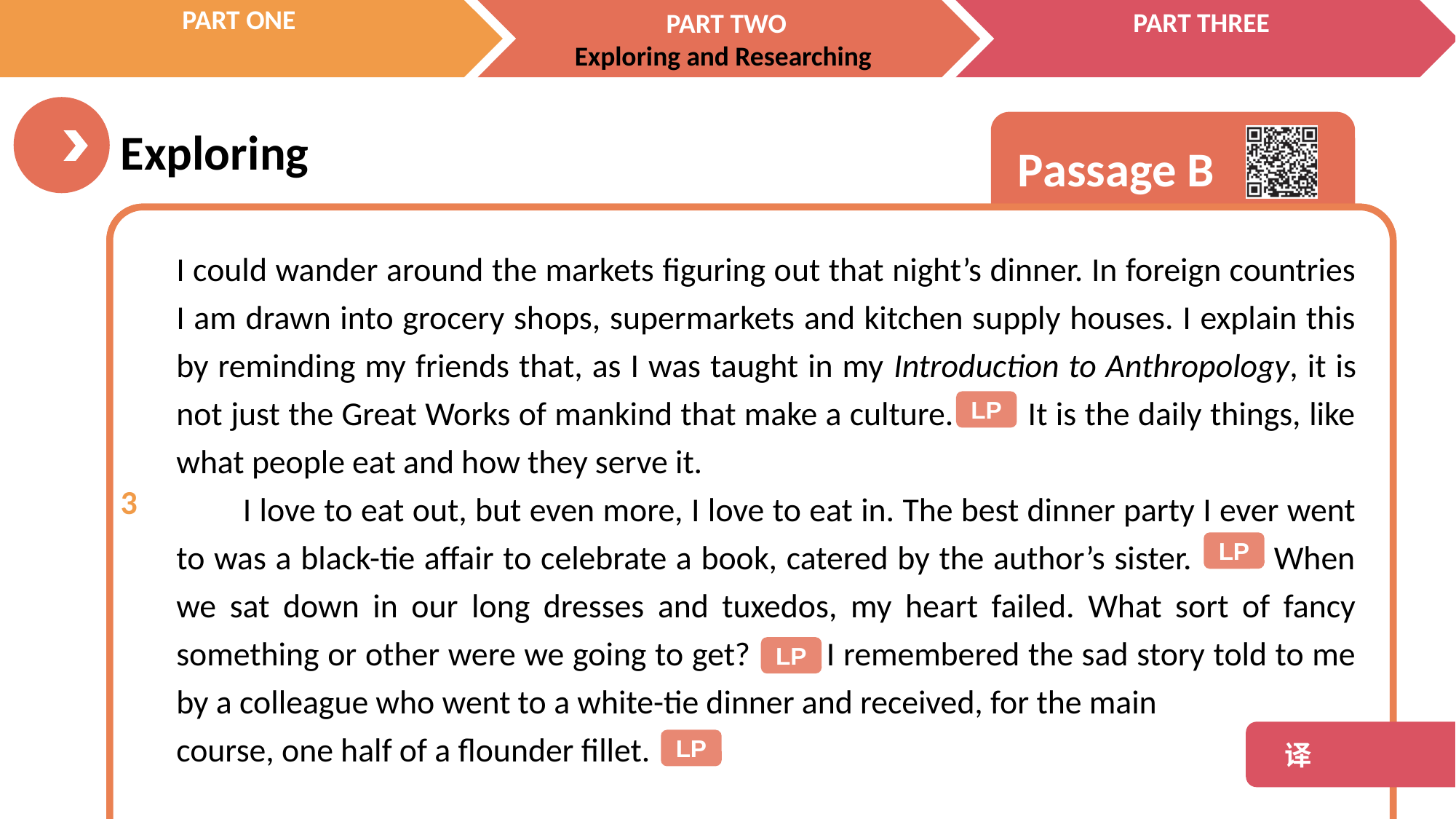

I could wander around the markets figuring out that night’s dinner. In foreign countries I am drawn into grocery shops, supermarkets and kitchen supply houses. I explain this by reminding my friends that, as I was taught in my Introduction to Anthropology, it is not just the Great Works of mankind that make a culture.         It is the daily things, like what people eat and how they serve it.
        I love to eat out, but even more, I love to eat in. The best dinner party I ever went to was a black-tie affair to celebrate a book, catered by the author’s sister.         When we sat down in our long dresses and tuxedos, my heart failed. What sort of fancy something or other were we going to get?         I remembered the sad story told to me by a colleague who went to a white-tie dinner and received, for the main
course, one half of a flounder fillet.

3

LP
LP
LP
   译
LP